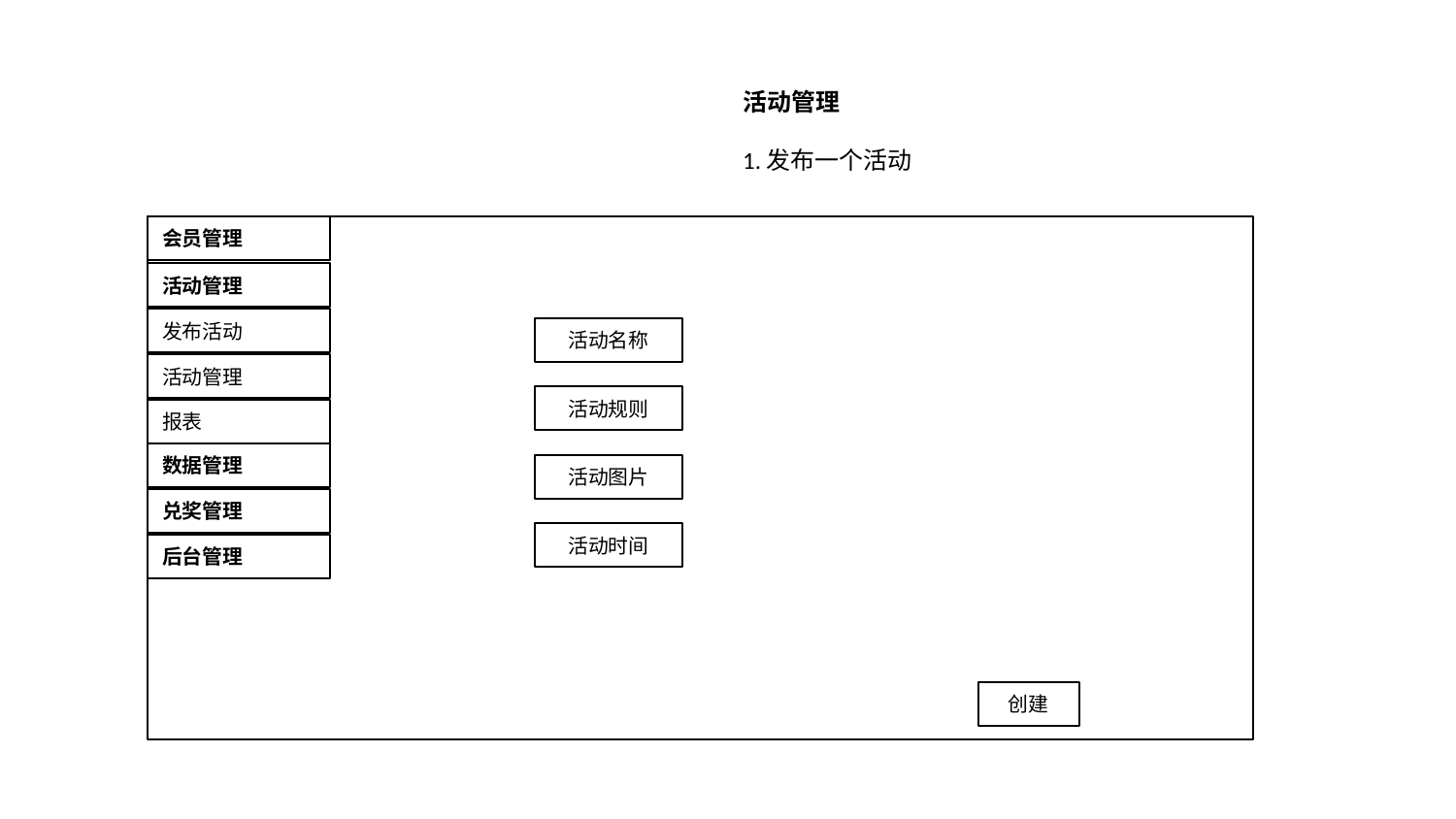

活动管理

1.发布一个活动

会员管理
活动管理
发布活动
活动名称
活动管理
活动规则
报表
数据管理
活动图片
兑奖管理
活动时间
后台管理
创建